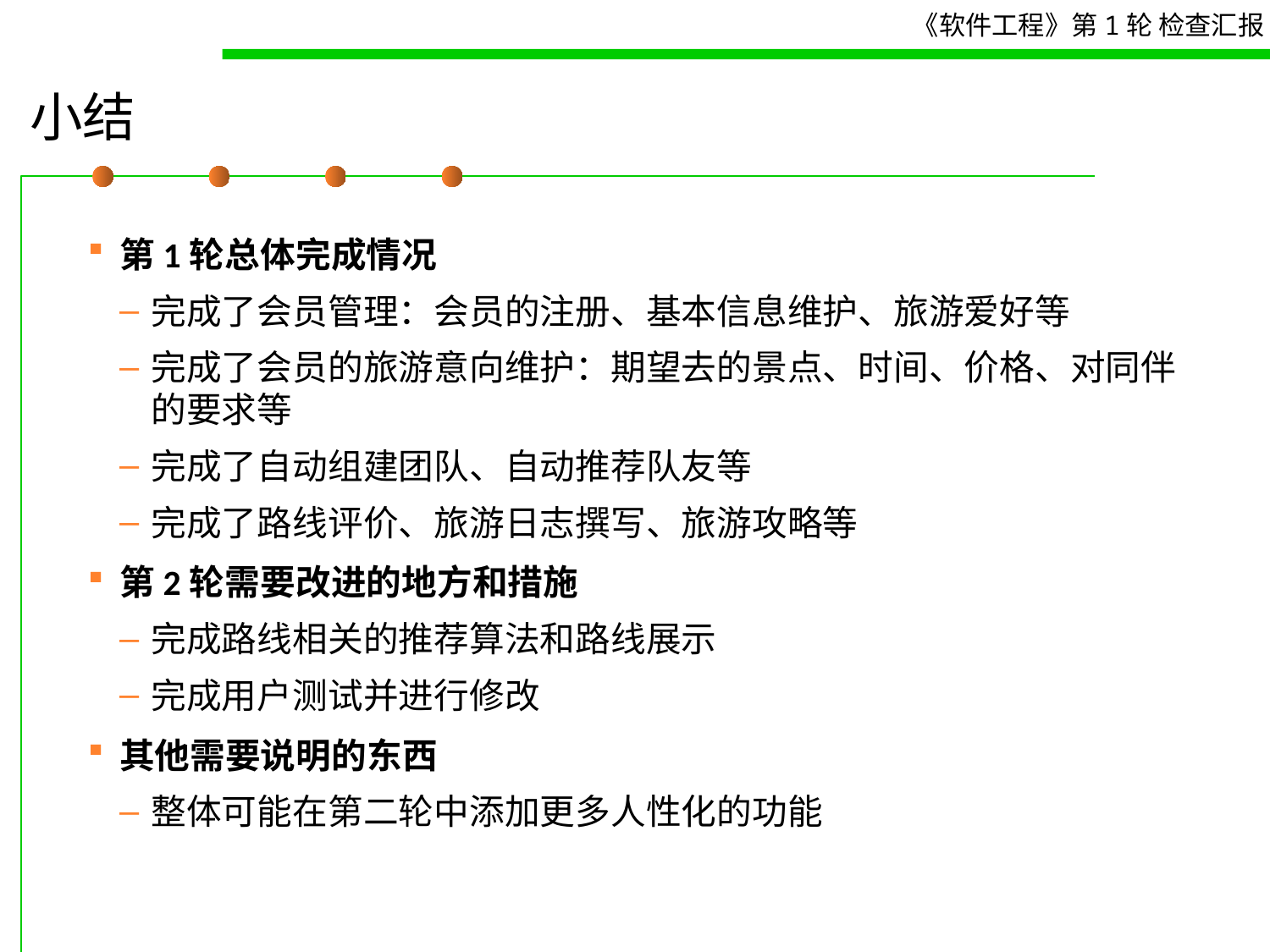

# 小结
第1轮总体完成情况
完成了会员管理：会员的注册、基本信息维护、旅游爱好等
完成了会员的旅游意向维护：期望去的景点、时间、价格、对同伴的要求等
完成了自动组建团队、自动推荐队友等
完成了路线评价、旅游日志撰写、旅游攻略等
第2轮需要改进的地方和措施
完成路线相关的推荐算法和路线展示
完成用户测试并进行修改
其他需要说明的东西
整体可能在第二轮中添加更多人性化的功能